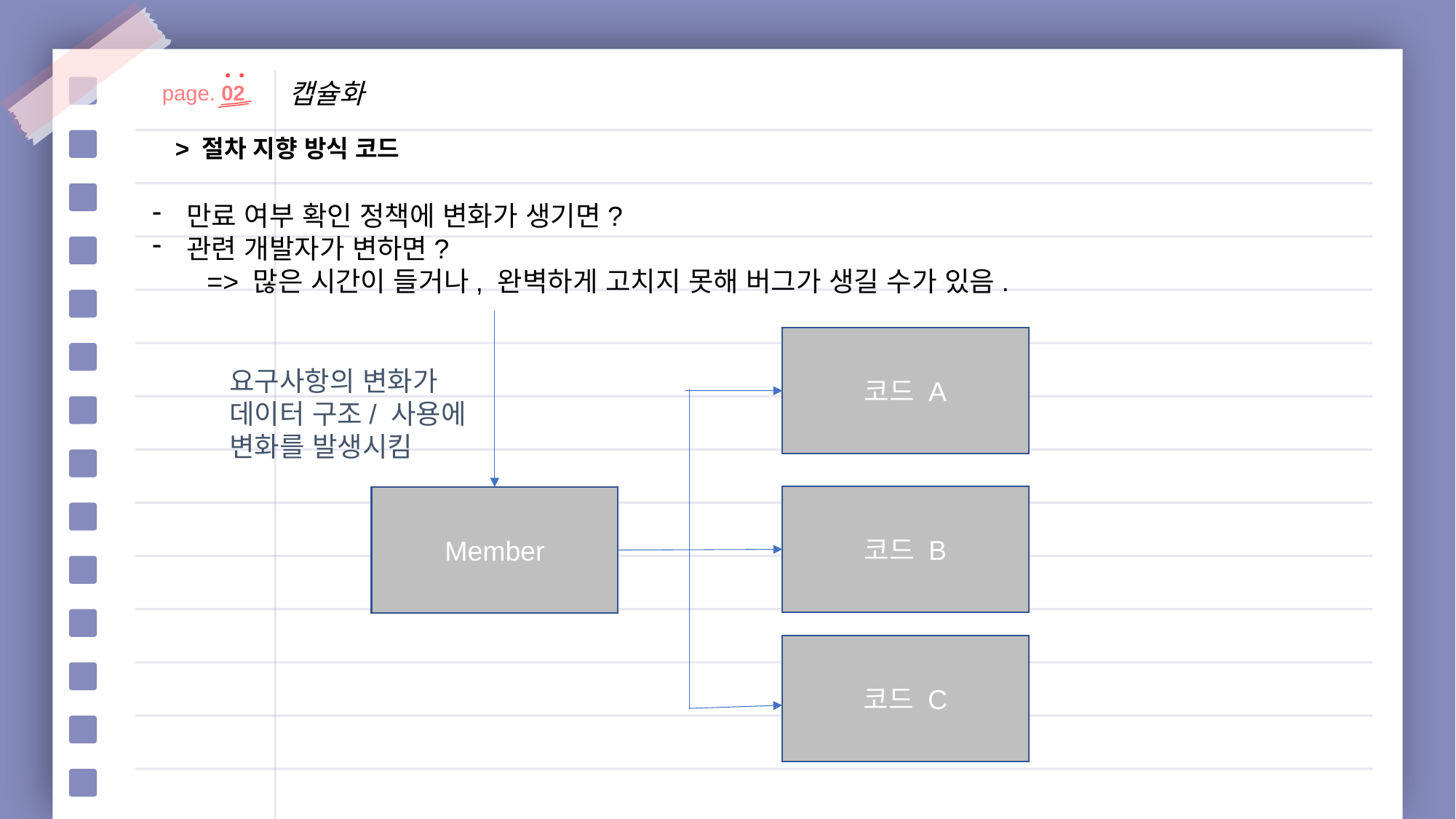

캡슐화

page. 02
> 절차 지향 방식 코드
만료 여부 확인 정책에 변화가 생기면?
관련 개발자가 변하면?
=> 많은 시간이 들거나, 완벽하게 고치지 못해 버그가 생길 수가 있음.
코드 A
요구사항의 변화가 데이터 구조/ 사용에 변화를 발생시킴
코드 B
Member
코드 C